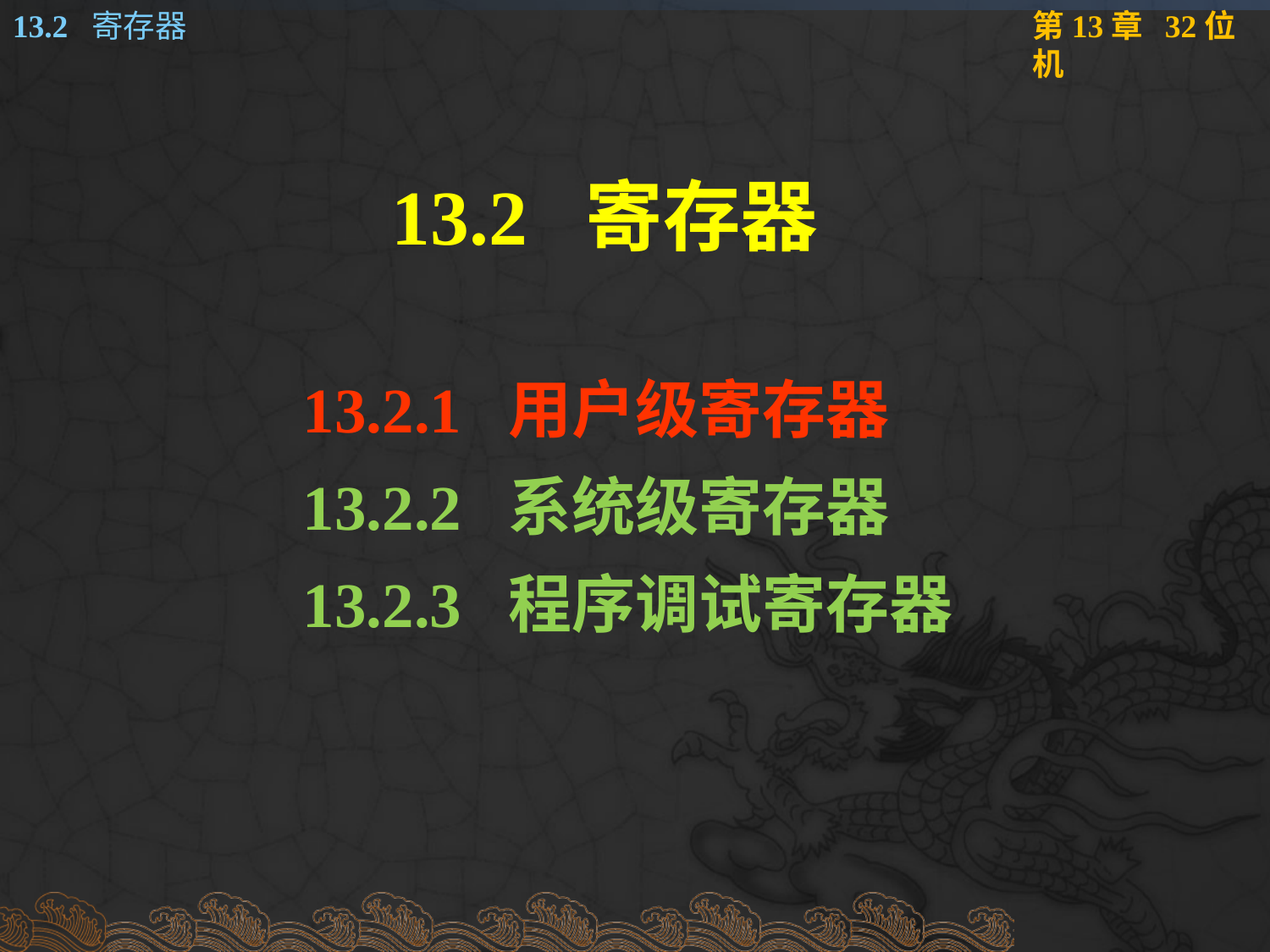

13.2  寄存器
13.2.1  用户级寄存器
13.2.2  系统级寄存器
13.2.3  程序调试寄存器